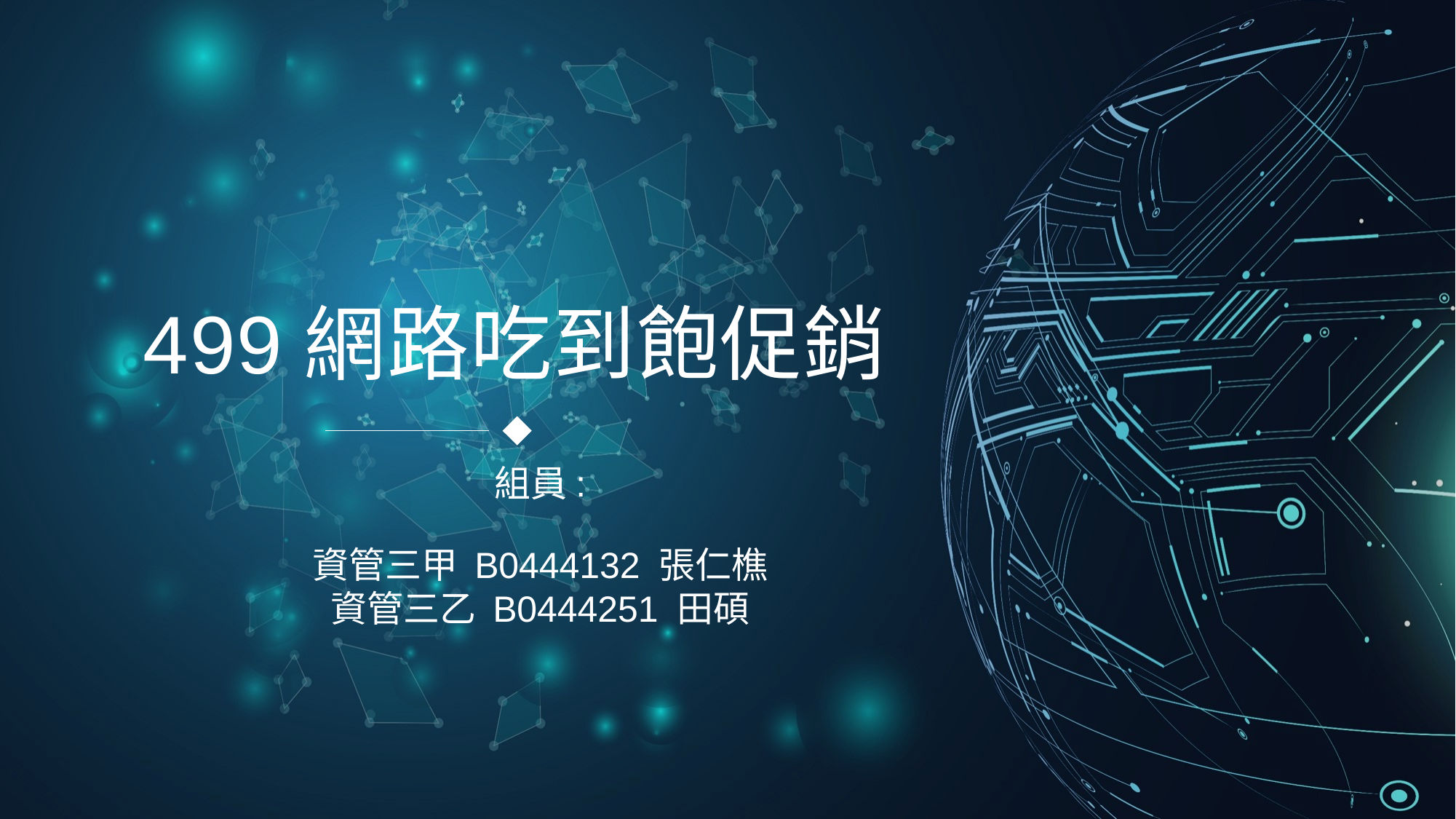

499網路吃到飽促銷

組員:
資管三甲 B0444132 張仁樵
資管三乙 B0444251 田碩